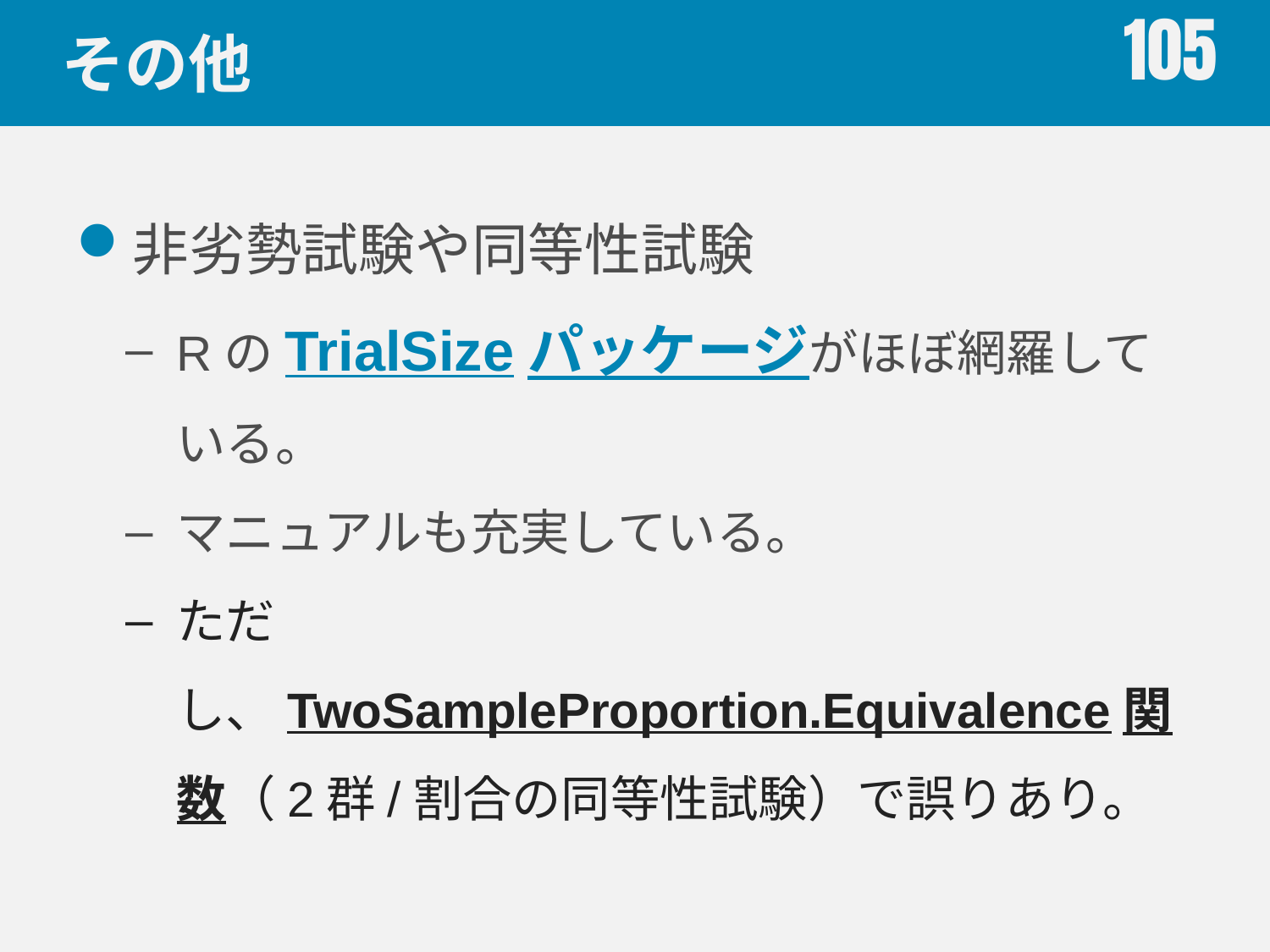

# その他
 105
非劣勢試験や同等性試験
RのTrialSizeパッケージがほぼ網羅している。
マニュアルも充実している。
ただし、TwoSampleProportion.Equivalence関数（2群/割合の同等性試験）で誤りあり。